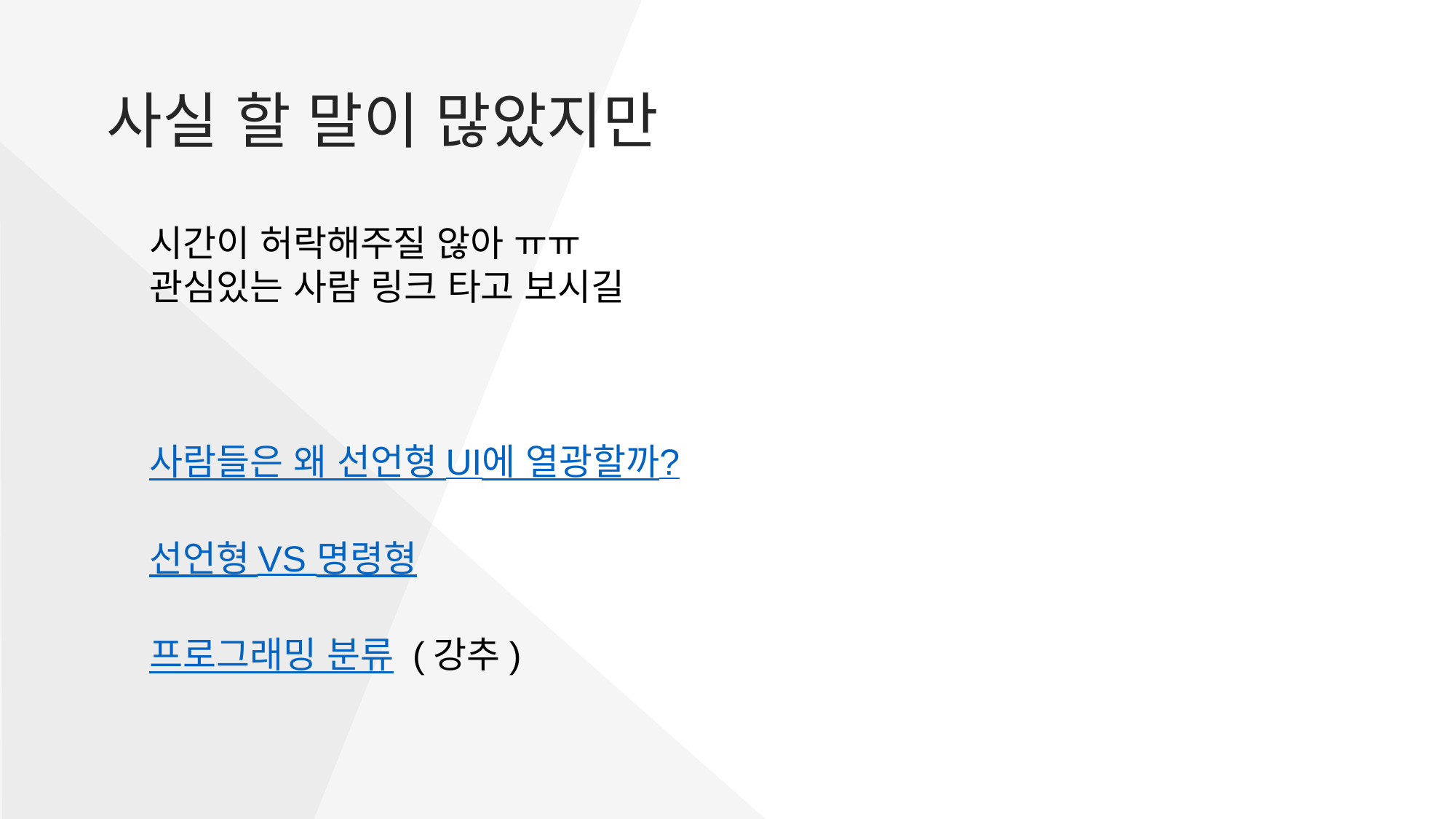

사실 할 말이 많았지만

시간이 허락해주질 않아 ㅠㅠ
관심있는 사람 링크 타고 보시길

사람들은 왜 선언형 UI에 열광할까?

선언형 VS 명령형

프로그래밍 분류 (강추)